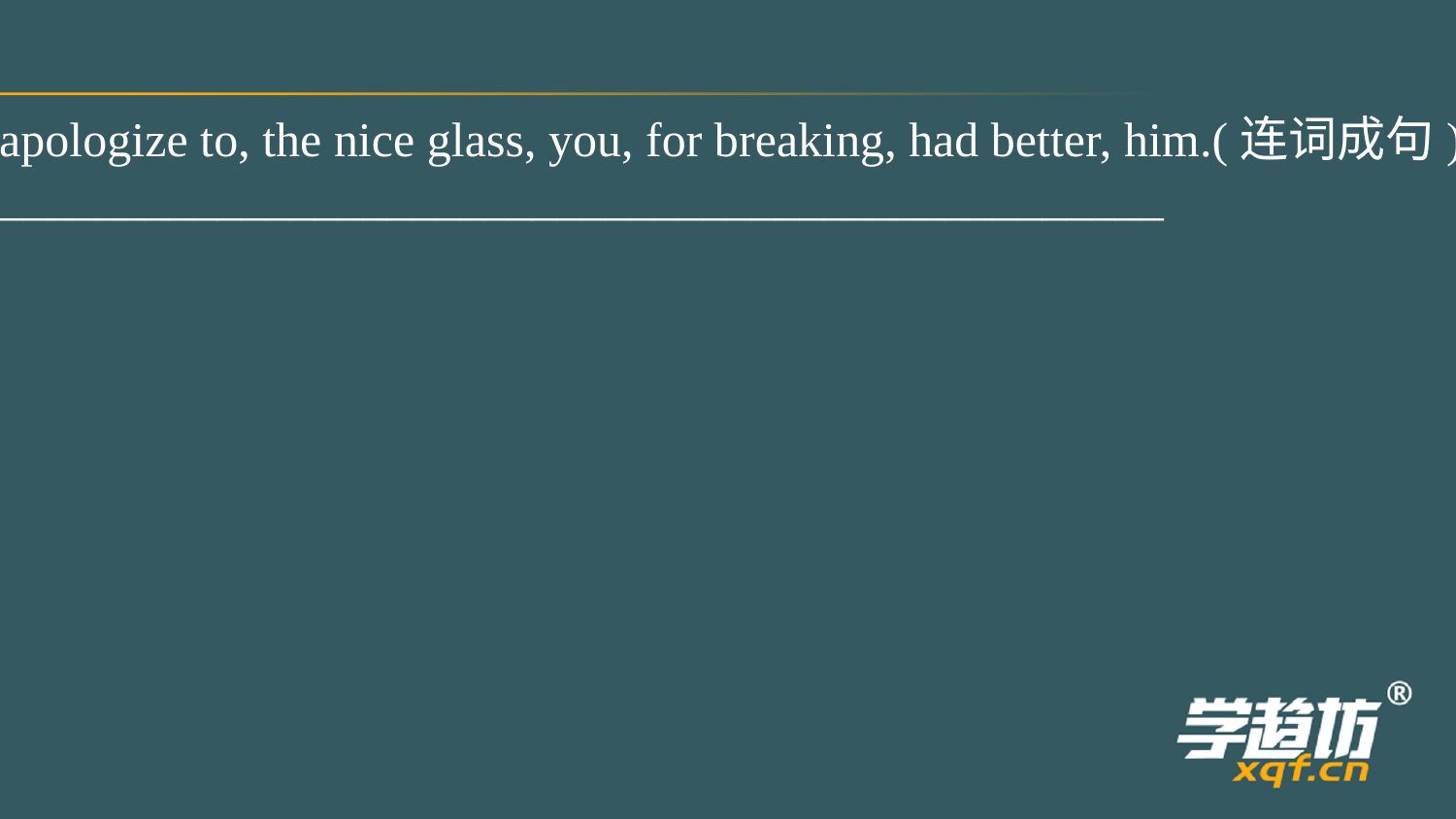

apologize to, the nice glass, you, for breaking, had better, him.(连词成句)
________________________________________________